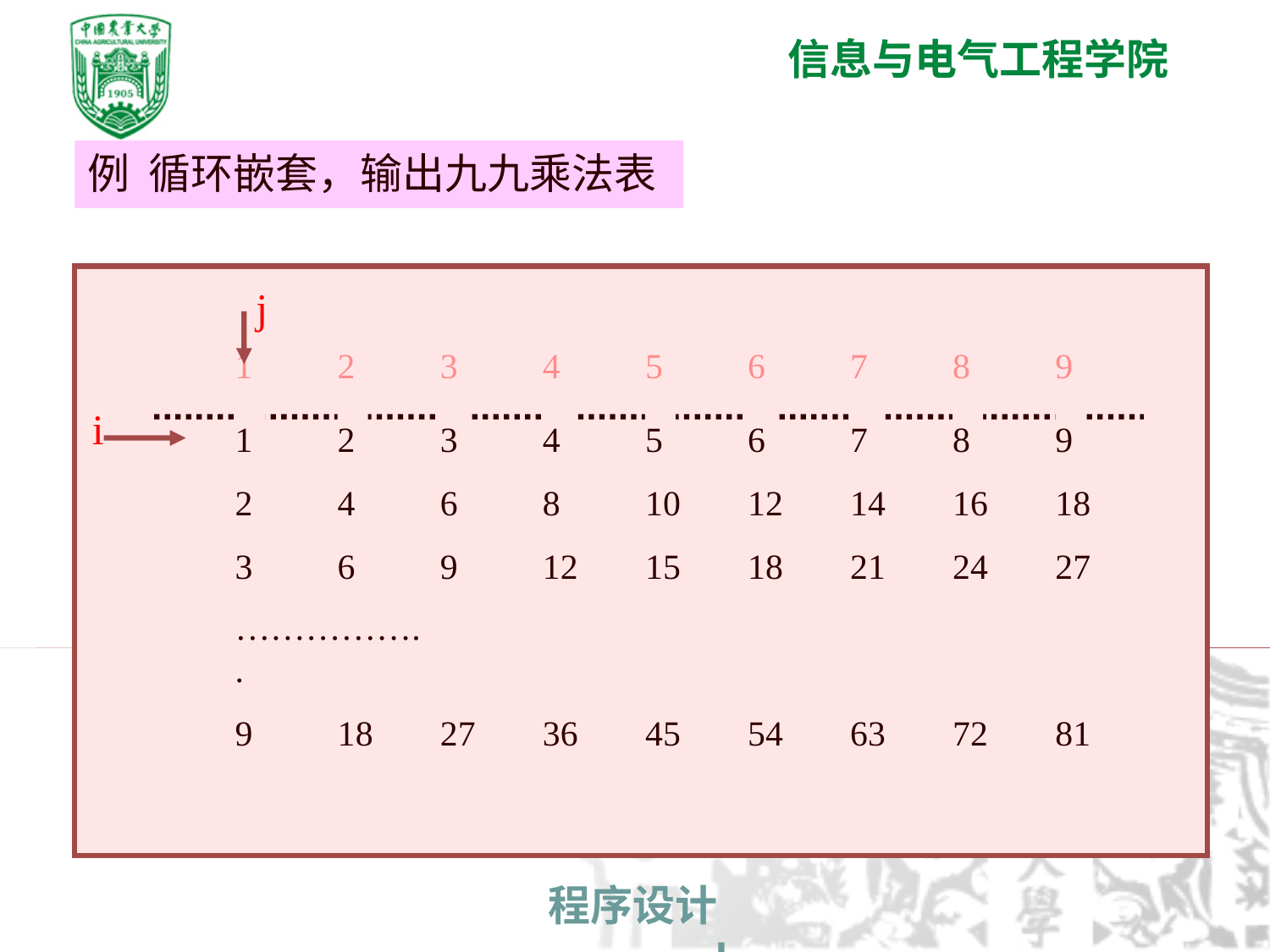

例  循环嵌套，输出九九乘法表

1
2
3
4
5
6
7
8
9
1
2
3
4
5
6
7
8
9

2
4
6
8
10
12
14
16
18
3
6
9
12
15
18
21
24
27
……………..
9
18
27
36
45
54
63
72
81
j

i